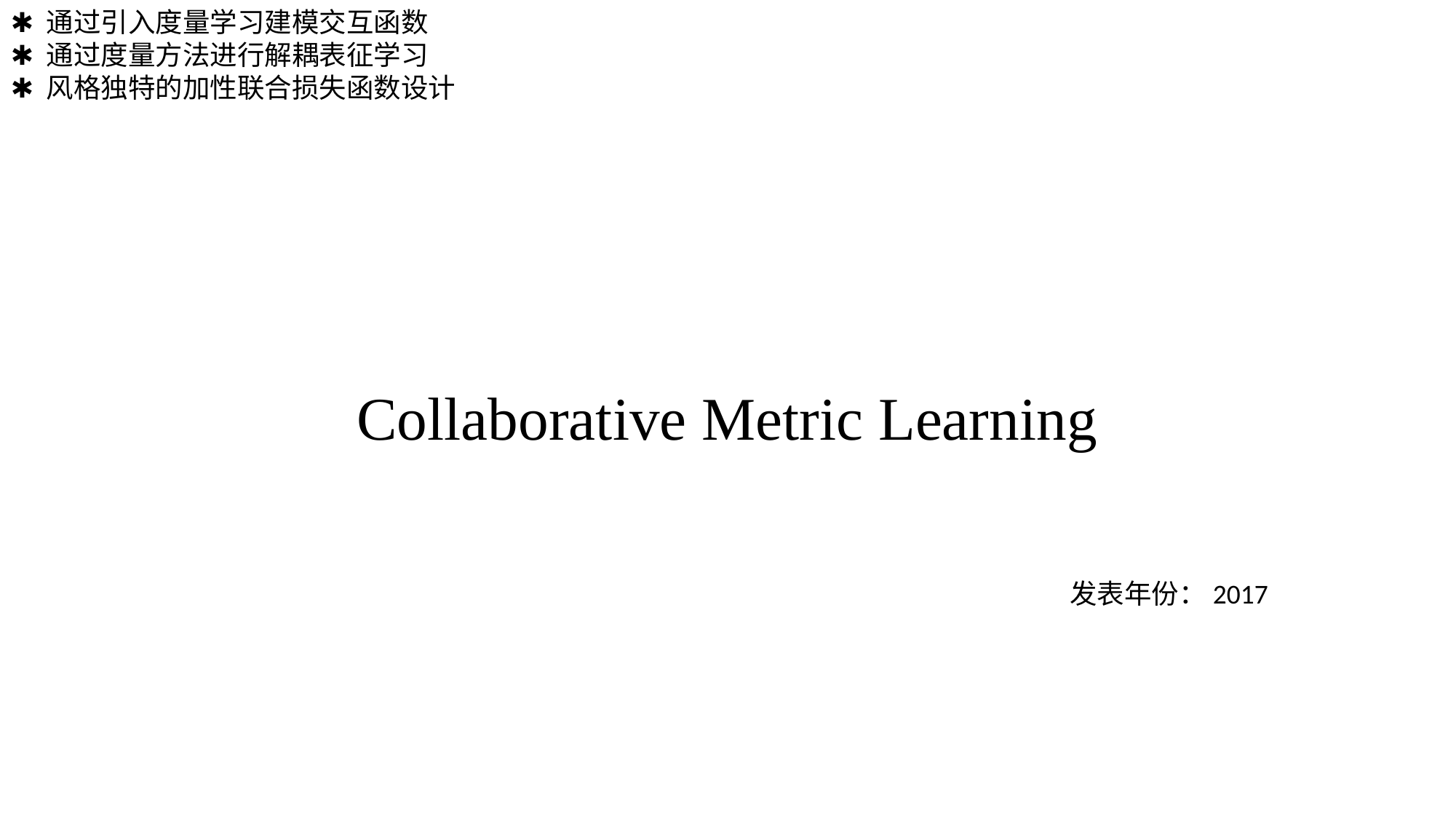

✱ 通过引入度量学习建模交互函数
✱ 通过度量方法进行解耦表征学习
✱ 风格独特的加性联合损失函数设计
# Collaborative Metric Learning
发表年份：2017